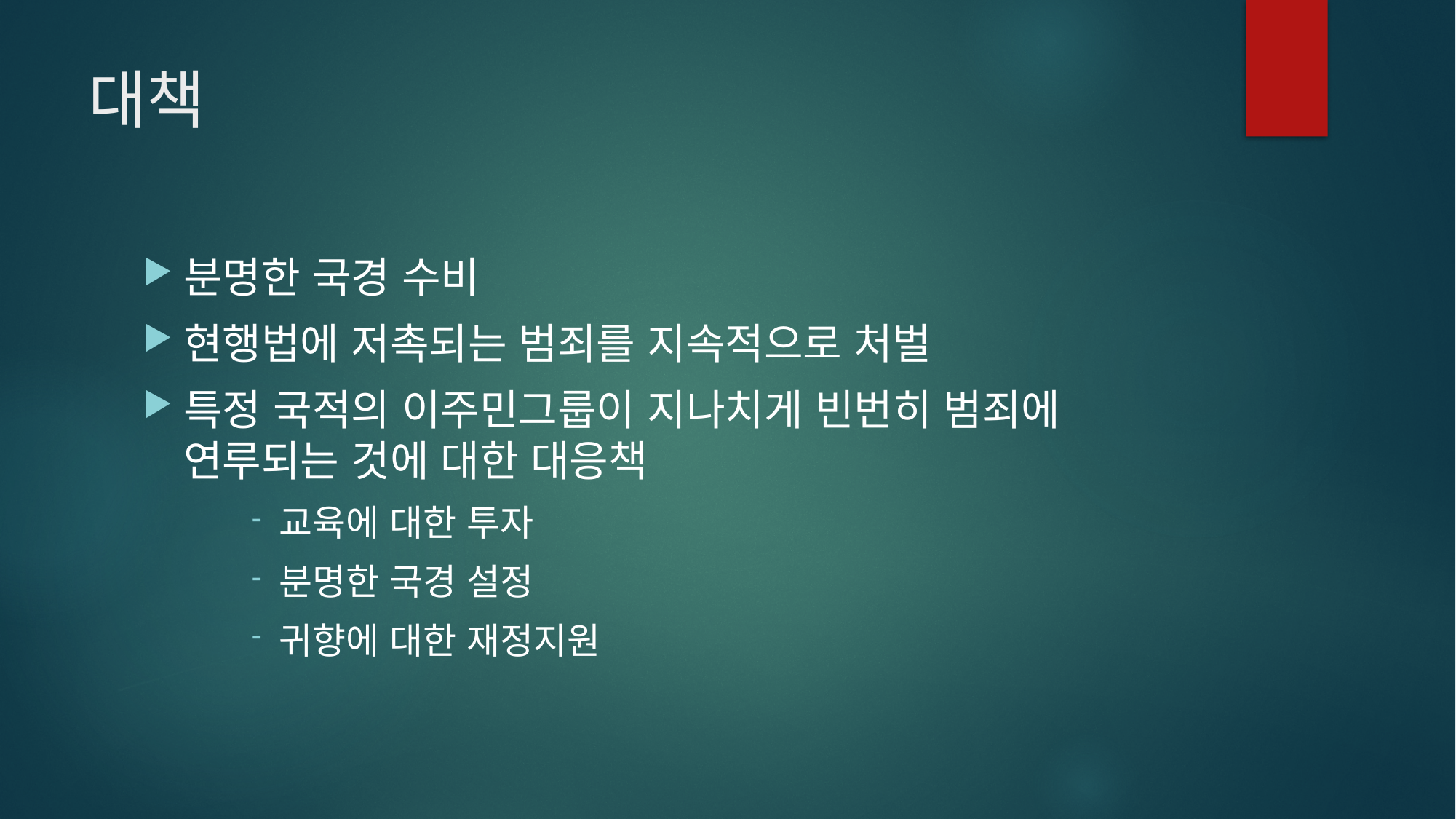

# 대책
분명한 국경 수비
현행법에 저촉되는 범죄를 지속적으로 처벌
특정 국적의 이주민그룹이 지나치게 빈번히 범죄에 연루되는 것에 대한 대응책
교육에 대한 투자
분명한 국경 설정
귀향에 대한 재정지원